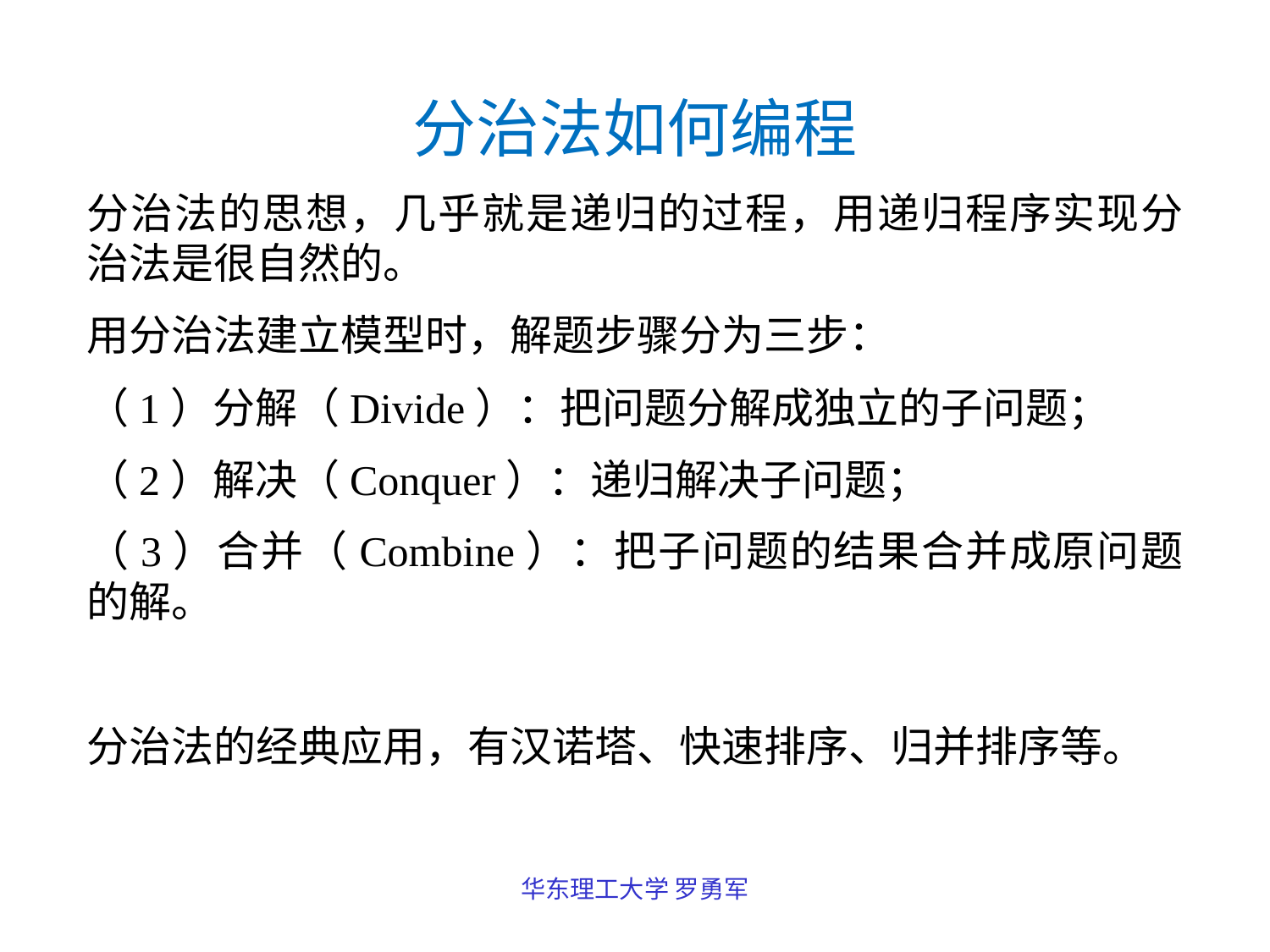

分治法如何编程
分治法的思想，几乎就是递归的过程，用递归程序实现分治法是很自然的。
用分治法建立模型时，解题步骤分为三步：
（1）分解（Divide）：把问题分解成独立的子问题；
（2）解决（Conquer）：递归解决子问题；
（3）合并（Combine）：把子问题的结果合并成原问题的解。

分治法的经典应用，有汉诺塔、快速排序、归并排序等。
华东理工大学 罗勇军